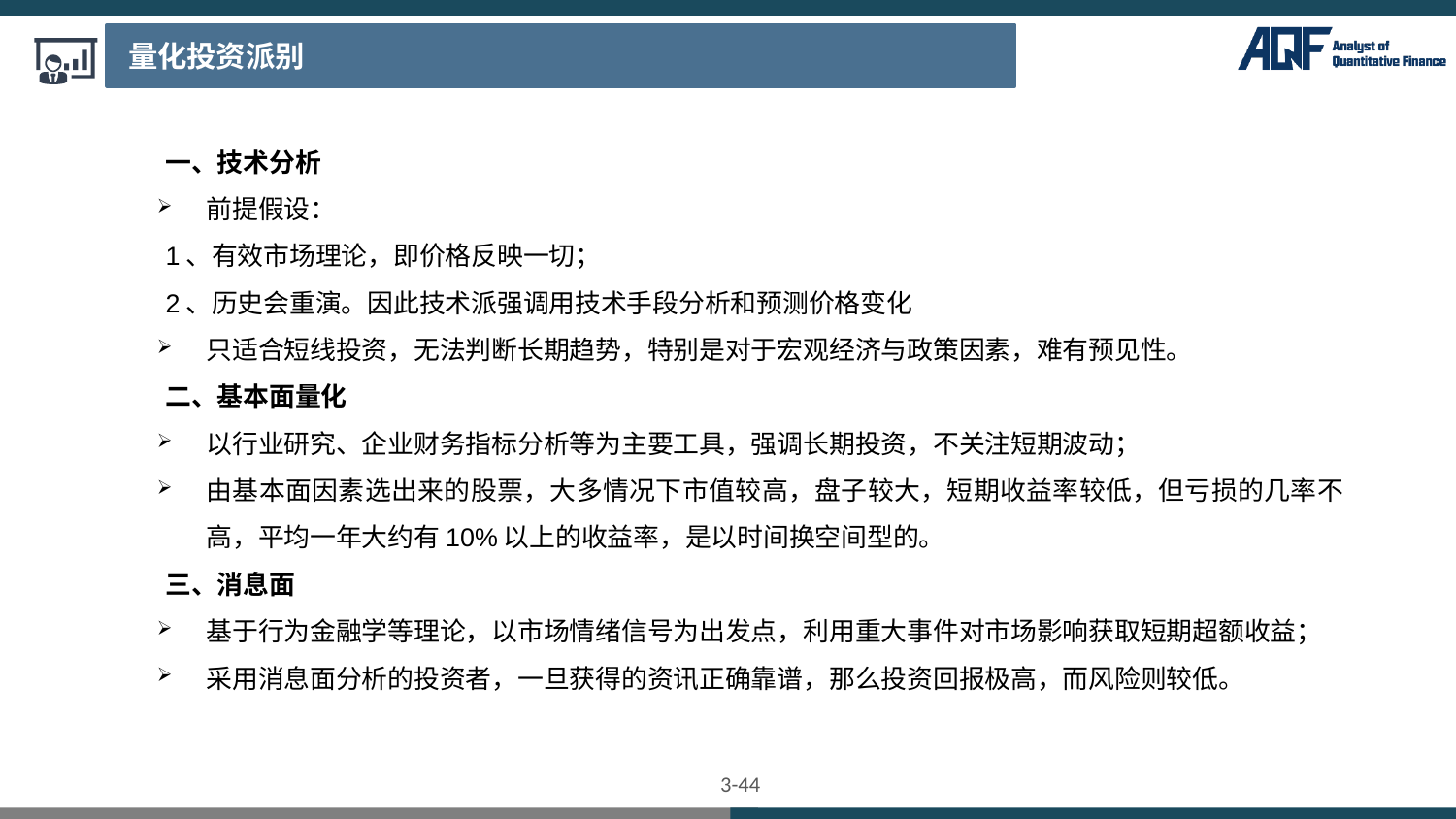

量化投资派别
一、技术分析
前提假设：
	1、有效市场理论，即价格反映一切；
	2、历史会重演。因此技术派强调用技术手段分析和预测价格变化
只适合短线投资，无法判断长期趋势，特别是对于宏观经济与政策因素，难有预见性。
二、基本面量化
以行业研究、企业财务指标分析等为主要工具，强调长期投资，不关注短期波动；
由基本面因素选出来的股票，大多情况下市值较高，盘子较大，短期收益率较低，但亏损的几率不高，平均一年大约有10%以上的收益率，是以时间换空间型的。
三、消息面
基于行为金融学等理论，以市场情绪信号为出发点，利用重大事件对市场影响获取短期超额收益；
采用消息面分析的投资者，一旦获得的资讯正确靠谱，那么投资回报极高，而风险则较低。